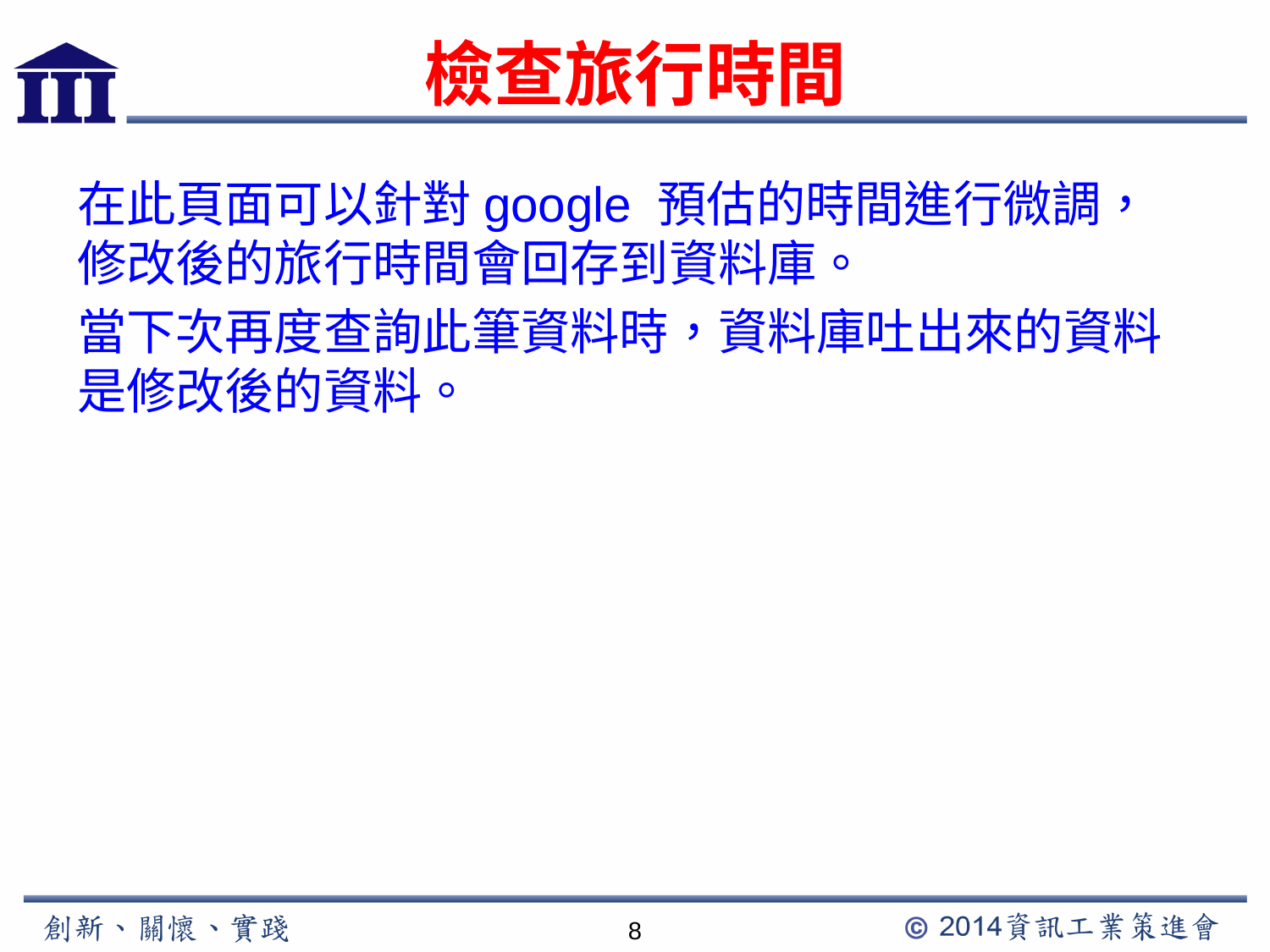

# 檢查旅行時間
在此頁面可以針對google 預估的時間進行微調，修改後的旅行時間會回存到資料庫。
當下次再度查詢此筆資料時，資料庫吐出來的資料是修改後的資料。
8